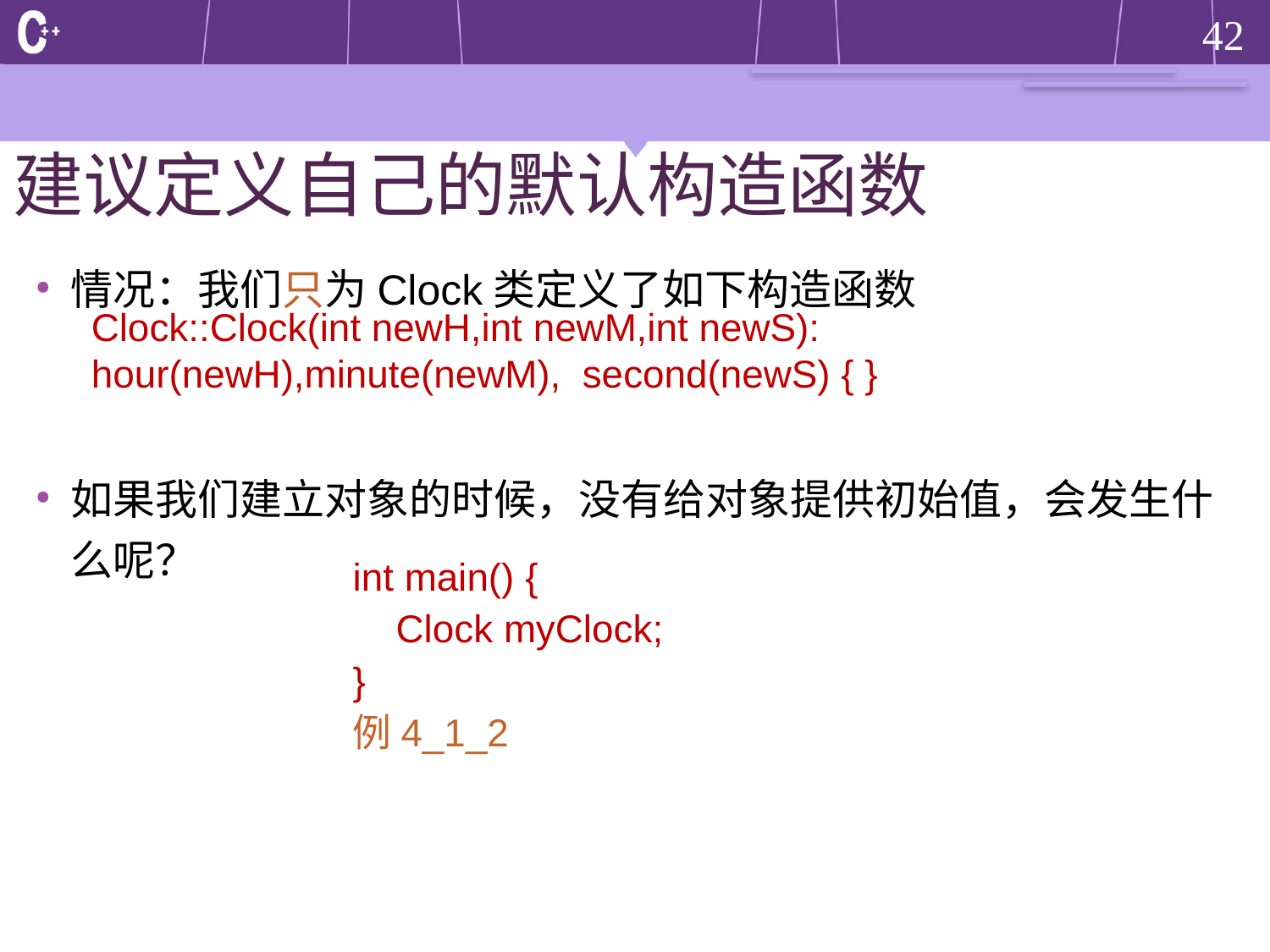

# 建议定义自己的默认构造函数
情况：我们只为Clock类定义了如下构造函数

如果我们建立对象的时候，没有给对象提供初始值，会发生什么呢？
Clock::Clock(int newH,int newM,int newS):    	hour(newH),minute(newM),  second(newS) { }
int main() {
    Clock myClock;
}
例4_1_2